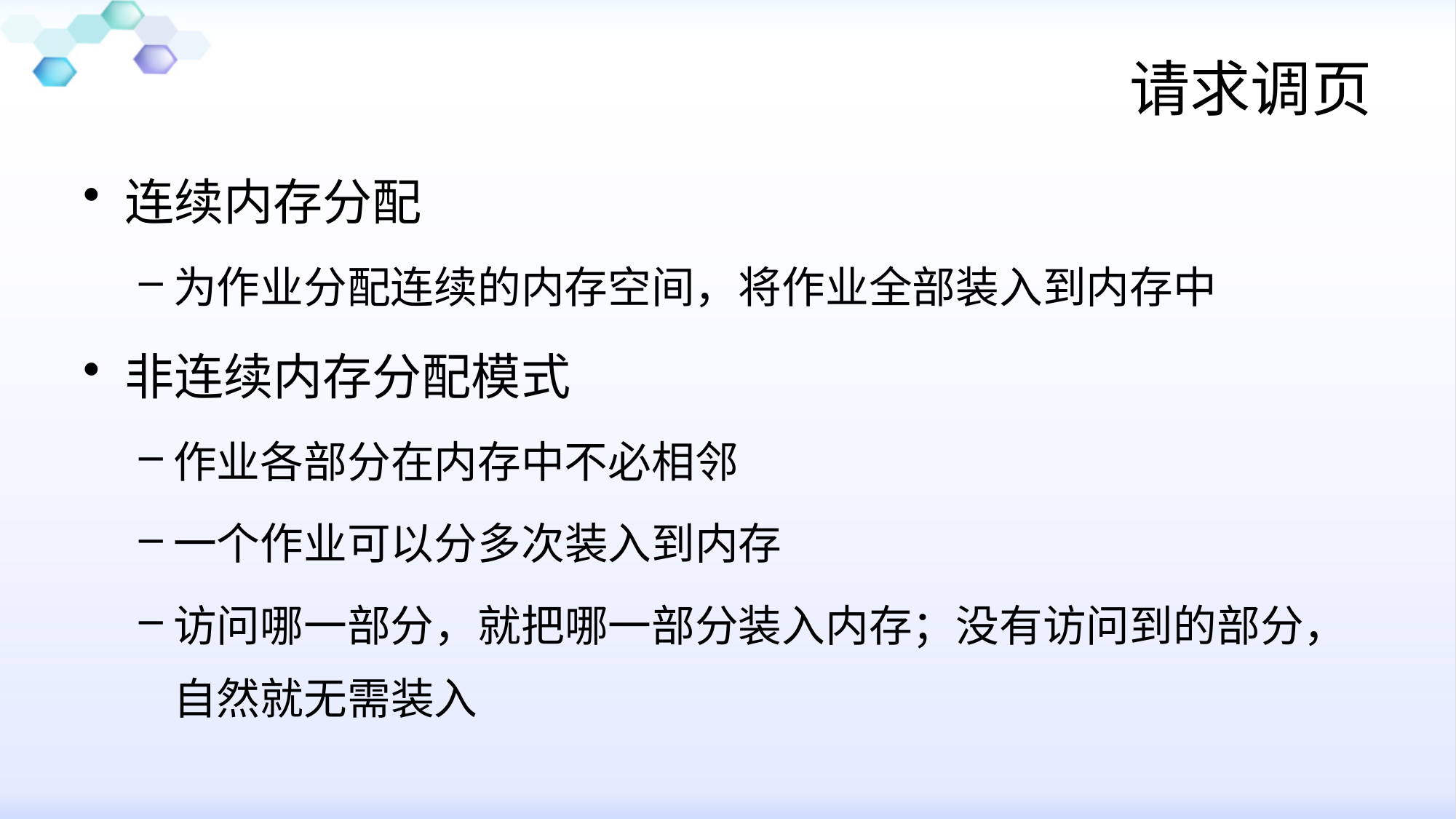

# 请求调页
连续内存分配
为作业分配连续的内存空间，将作业全部装入到内存中
非连续内存分配模式
作业各部分在内存中不必相邻
一个作业可以分多次装入到内存
访问哪一部分，就把哪一部分装入内存；没有访问到的部分，自然就无需装入